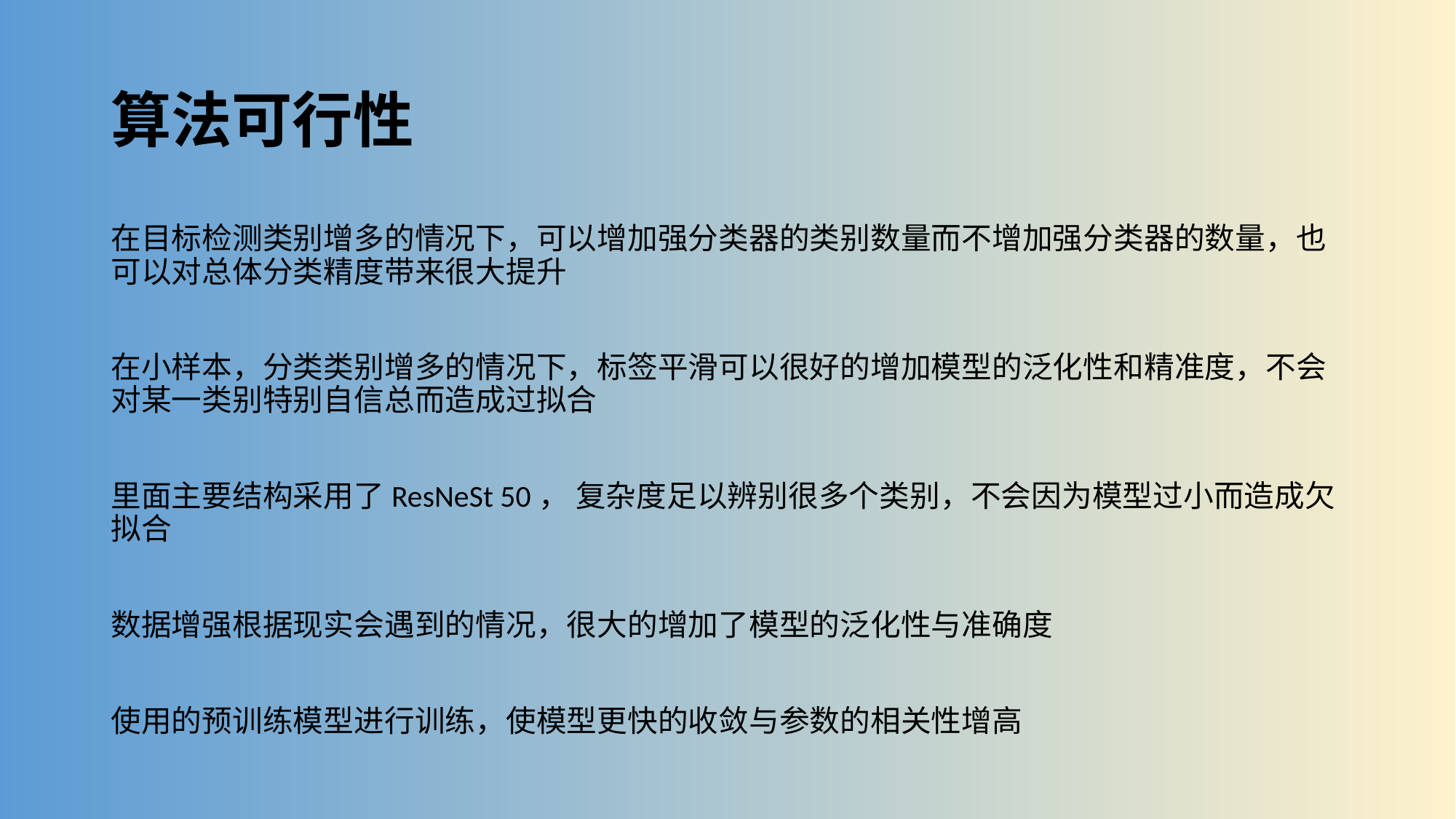

# 算法可行性
在目标检测类别增多的情况下，可以增加强分类器的类别数量而不增加强分类器的数量，也可以对总体分类精度带来很大提升

在小样本，分类类别增多的情况下，标签平滑可以很好的增加模型的泛化性和精准度，不会对某一类别特别自信总而造成过拟合

里面主要结构采用了ResNeSt 50， 复杂度足以辨别很多个类别，不会因为模型过小而造成欠拟合

数据增强根据现实会遇到的情况，很大的增加了模型的泛化性与准确度

使用的预训练模型进行训练，使模型更快的收敛与参数的相关性增高